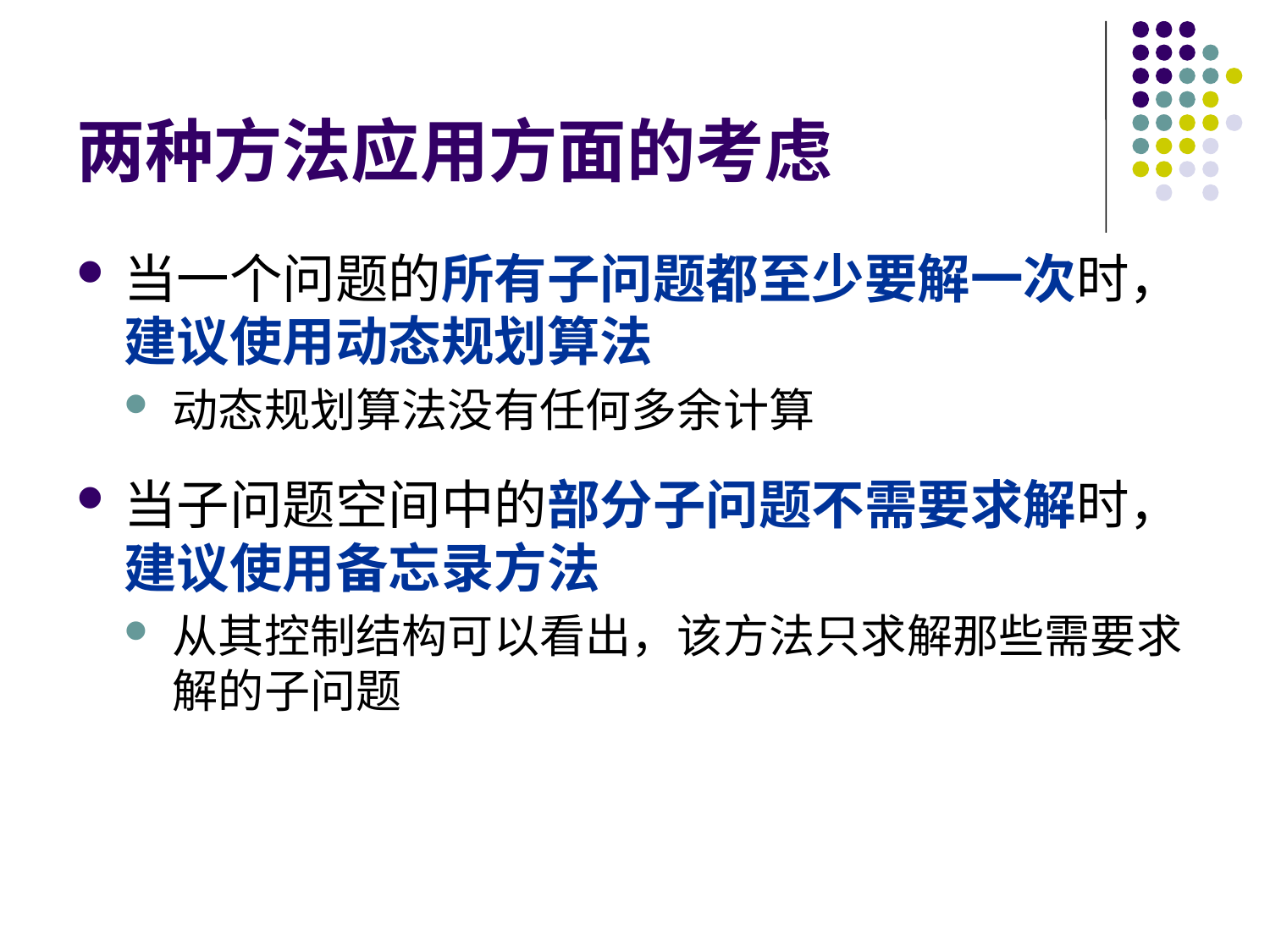

# 两种方法应用方面的考虑
当一个问题的所有子问题都至少要解一次时，建议使用动态规划算法
动态规划算法没有任何多余计算

当子问题空间中的部分子问题不需要求解时，建议使用备忘录方法
从其控制结构可以看出，该方法只求解那些需要求解的子问题